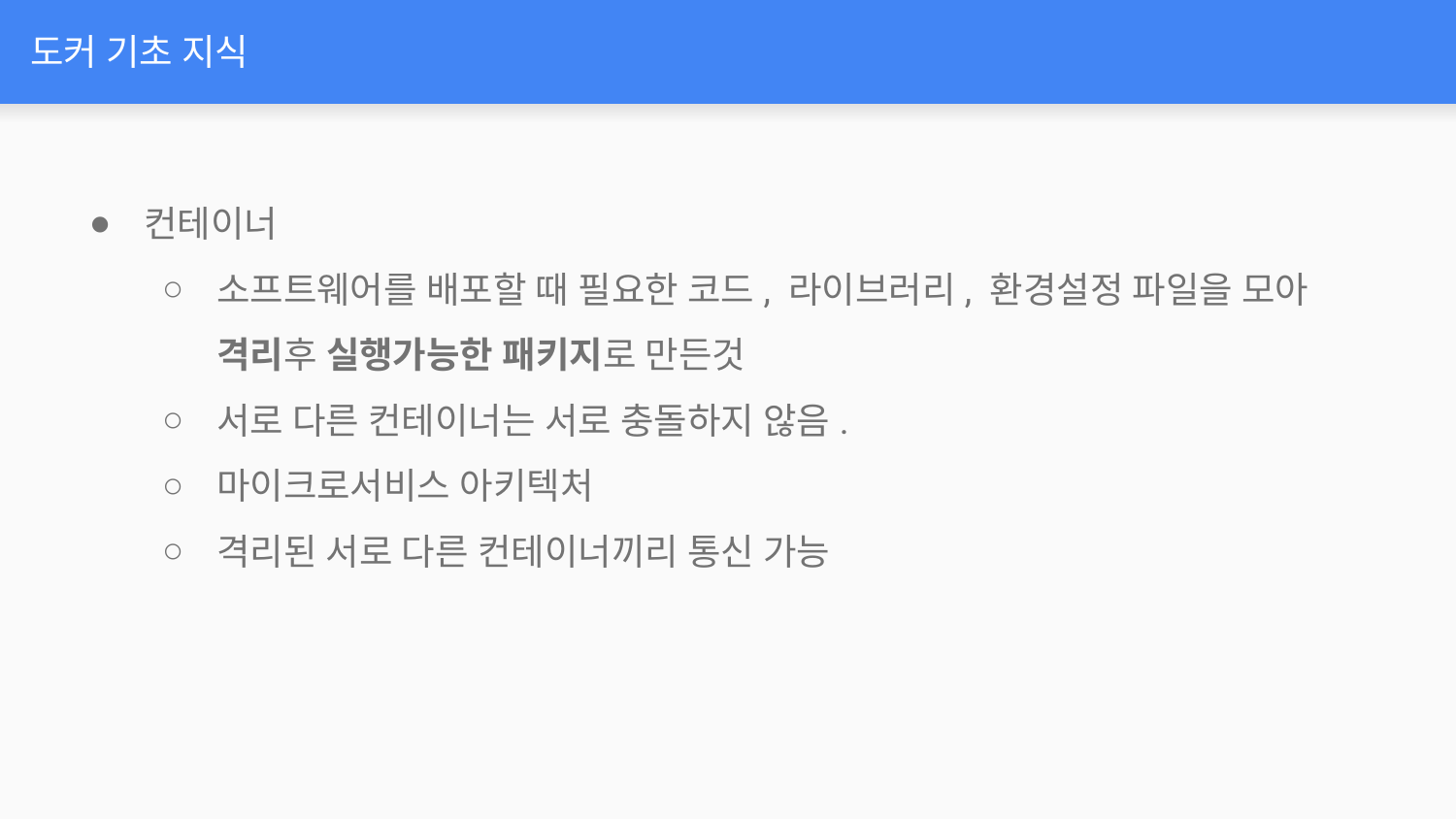

# 도커 기초 지식
컨테이너
소프트웨어를 배포할 때 필요한 코드, 라이브러리, 환경설정 파일을 모아 격리후 실행가능한 패키지로 만든것
서로 다른 컨테이너는 서로 충돌하지 않음.
마이크로서비스 아키텍처
격리된 서로 다른 컨테이너끼리 통신 가능